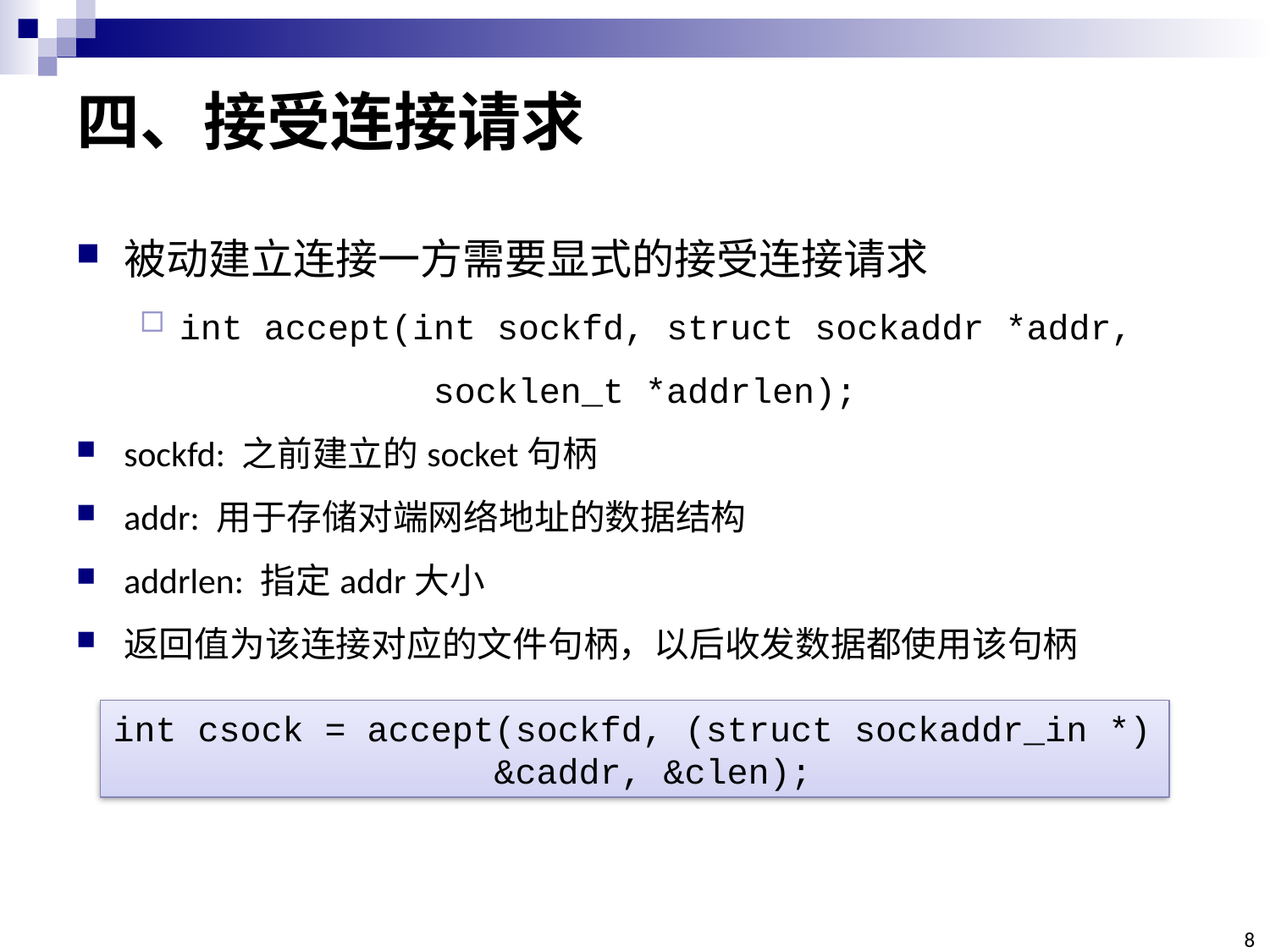

# 四、接受连接请求
被动建立连接一方需要显式的接受连接请求
int accept(int sockfd, struct sockaddr *addr, 		socklen_t *addrlen);
sockfd: 之前建立的socket句柄
addr: 用于存储对端网络地址的数据结构
addrlen: 指定addr大小
返回值为该连接对应的文件句柄，以后收发数据都使用该句柄

int csock = accept(sockfd, (struct sockaddr_in *) 			&caddr, &clen);
8